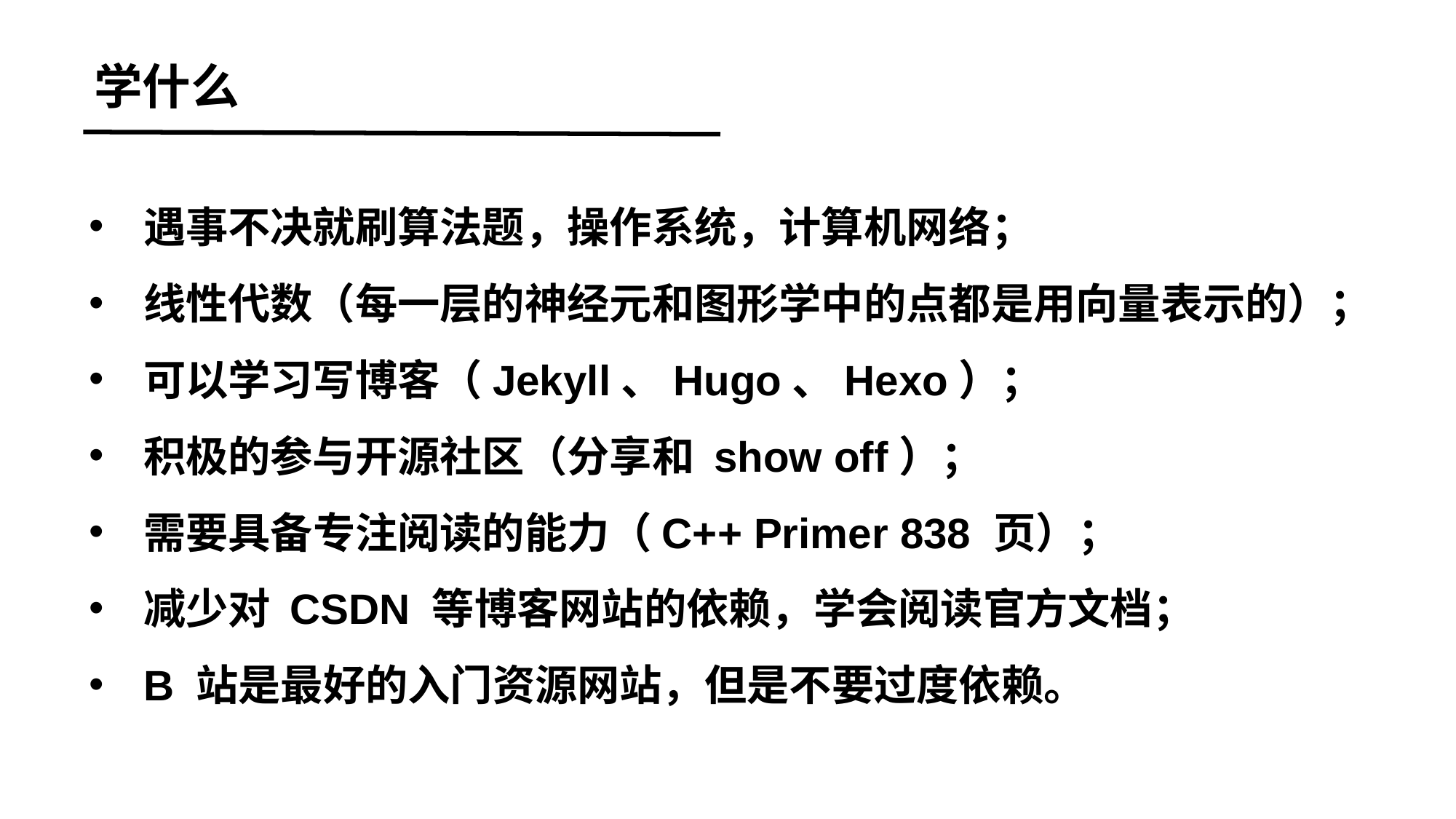

学什么
遇事不决就刷算法题，操作系统，计算机网络；
线性代数（每一层的神经元和图形学中的点都是用向量表示的）；
可以学习写博客（Jekyll、Hugo、Hexo）；
积极的参与开源社区（分享和 show off）；
需要具备专注阅读的能力（C++ Primer 838 页）；
减少对 CSDN 等博客网站的依赖，学会阅读官方文档；
B 站是最好的入门资源网站，但是不要过度依赖。